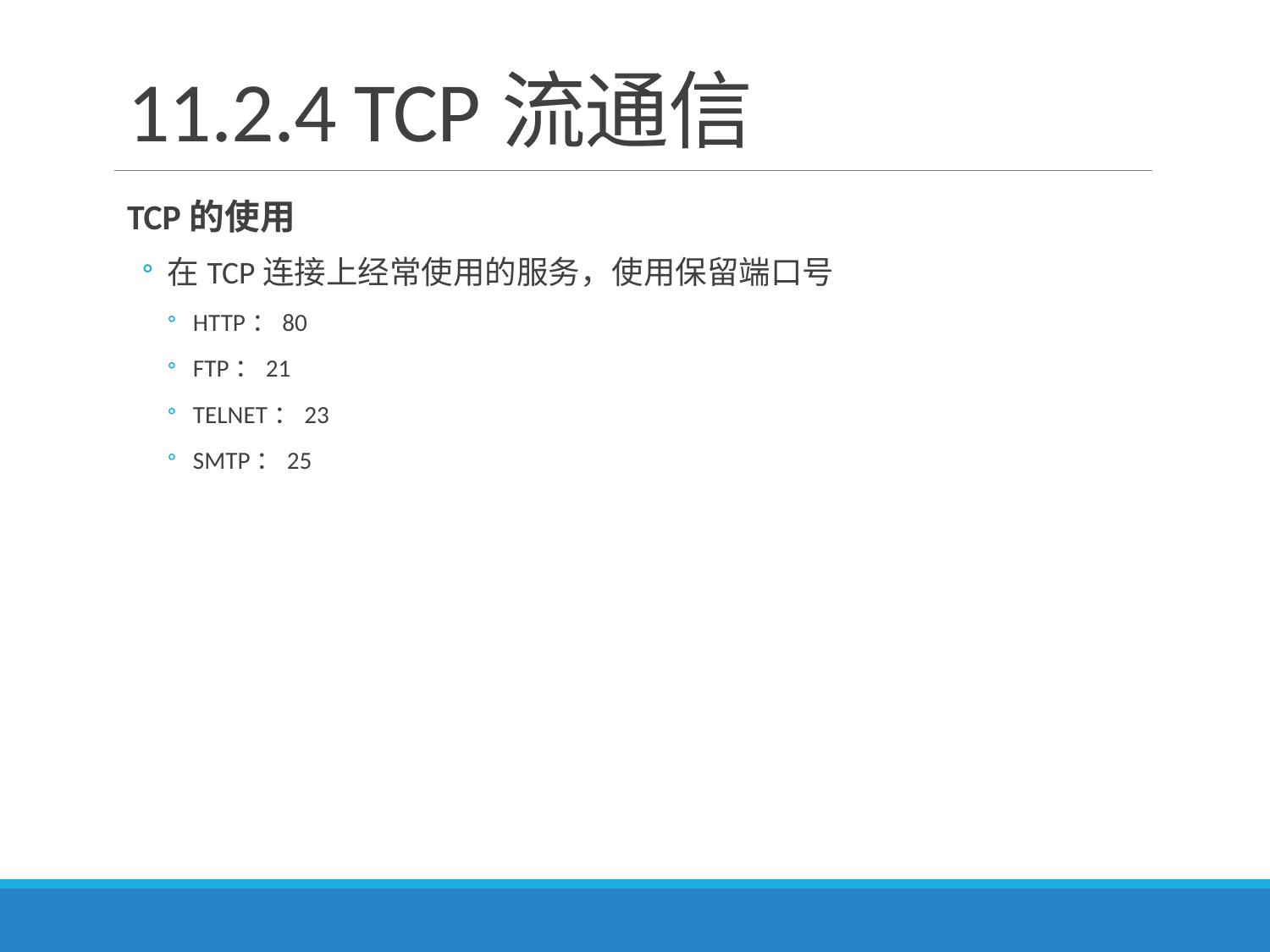

# 11.2.4 TCP流通信
TCP的使用
在TCP连接上经常使用的服务，使用保留端口号
HTTP：80
FTP：21
TELNET：23
SMTP：25

23